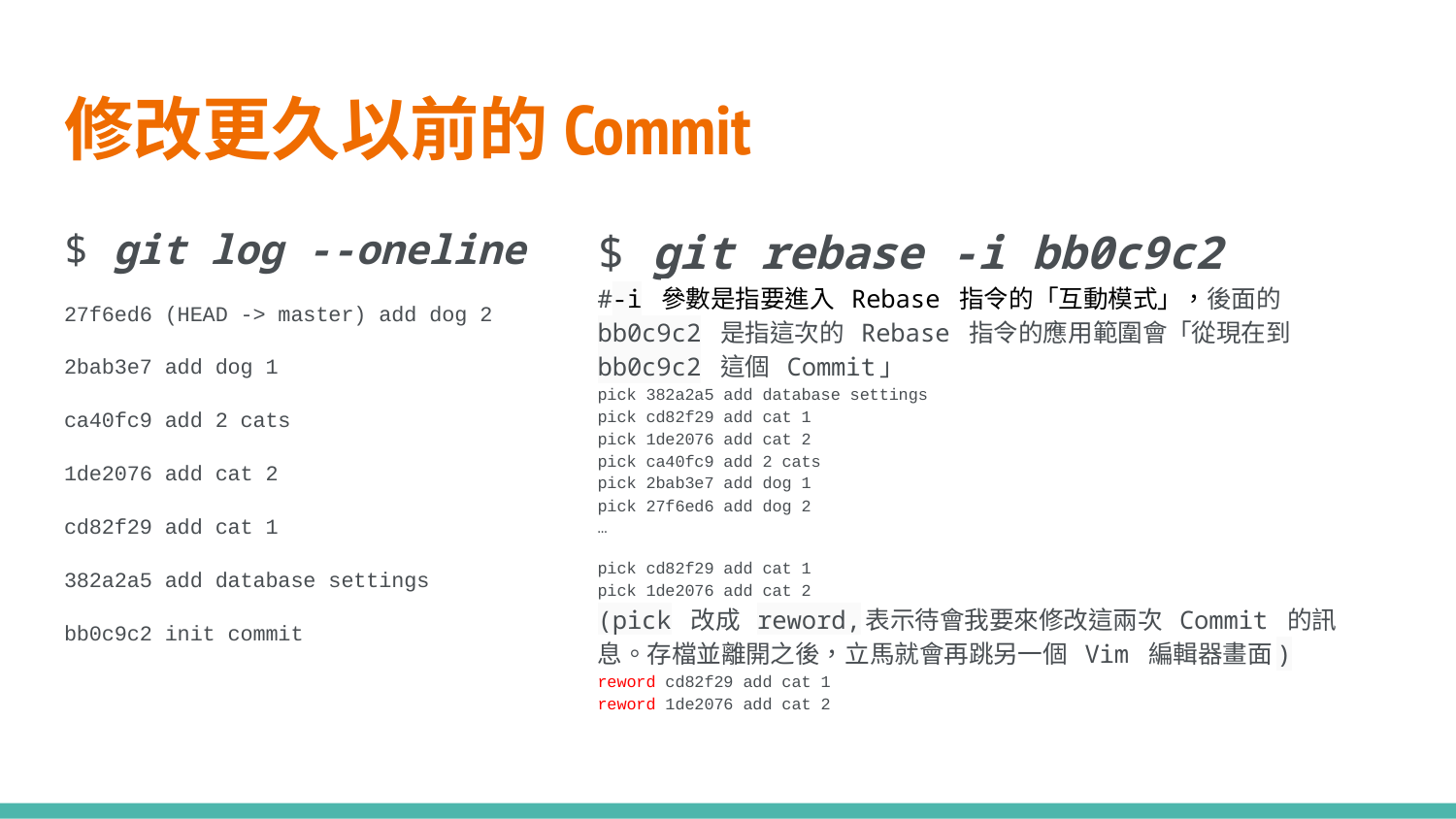

# 修改更久以前的Commit
$ git log --oneline
27f6ed6 (HEAD -> master) add dog 2
2bab3e7 add dog 1
ca40fc9 add 2 cats
1de2076 add cat 2
cd82f29 add cat 1
382a2a5 add database settings
bb0c9c2 init commit

$ git rebase -i bb0c9c2
#-i 參數是指要進入 Rebase 指令的「互動模式」，後面的 bb0c9c2 是指這次的 Rebase 指令的應用範圍會「從現在到 bb0c9c2 這個 Commit」
pick 382a2a5 add database settings
pick cd82f29 add cat 1
pick 1de2076 add cat 2
pick ca40fc9 add 2 cats
pick 2bab3e7 add dog 1
pick 27f6ed6 add dog 2
…

pick cd82f29 add cat 1
pick 1de2076 add cat 2
(pick 改成 reword,表示待會我要來修改這兩次 Commit 的訊息。存檔並離開之後，立馬就會再跳另一個 Vim 編輯器畫面)
reword cd82f29 add cat 1
reword 1de2076 add cat 2